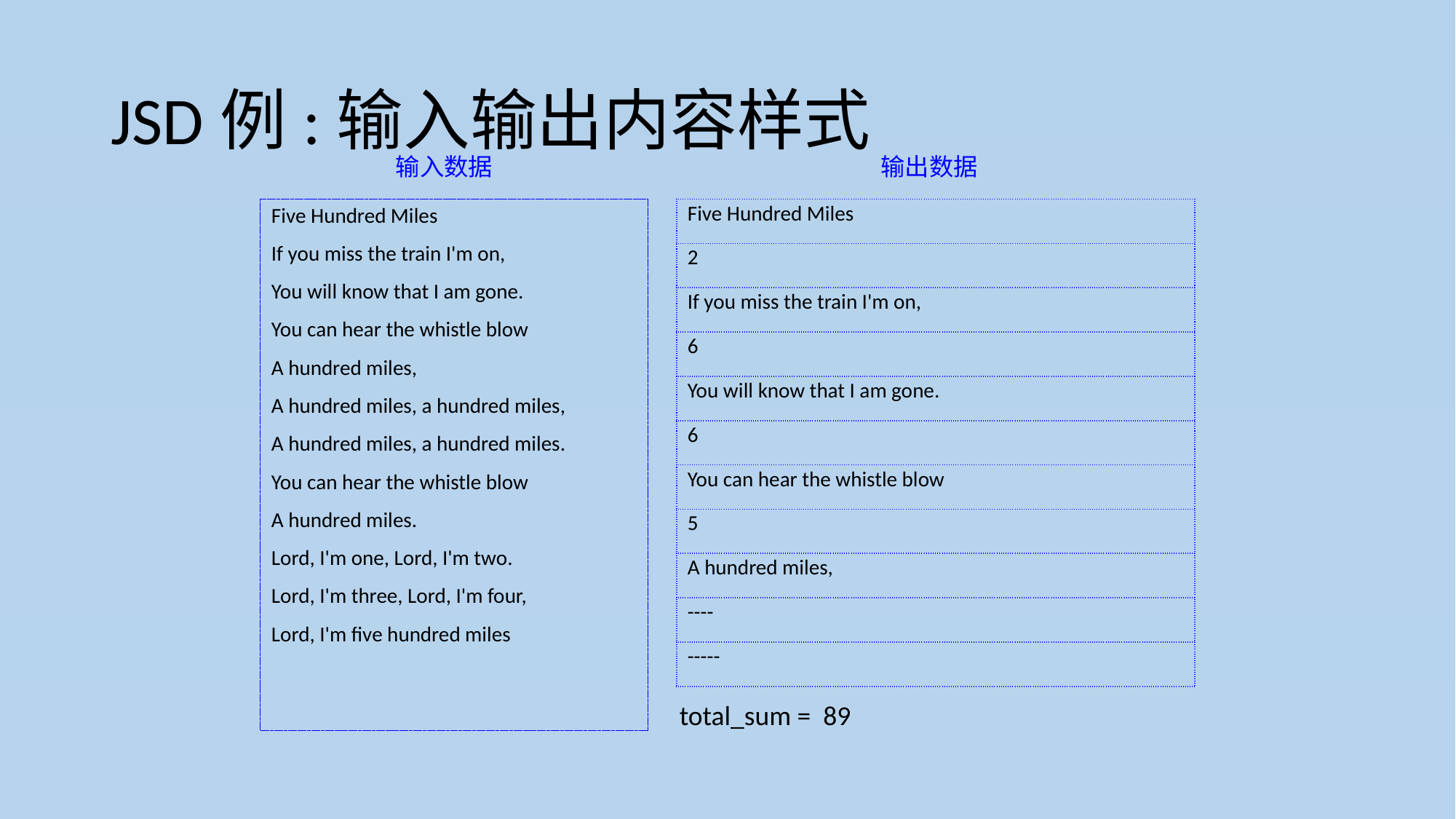

# JSD例:输入输出内容样式
输入数据
输出数据
| Five Hundred Miles |
| --- |
| 2 |
| If you miss the train I'm on, |
| 6 |
| You will know that I am gone. |
| 6 |
| You can hear the whistle blow |
| 5 |
| A hundred miles, |
| ---- |
| ----- |
Five Hundred Miles
If you miss the train I'm on,
You will know that I am gone.
You can hear the whistle blow
A hundred miles,
A hundred miles, a hundred miles,
A hundred miles, a hundred miles.
You can hear the whistle blow
A hundred miles.
Lord, I'm one, Lord, I'm two.
Lord, I'm three, Lord, I'm four,
Lord, I'm five hundred miles
total_sum =  89